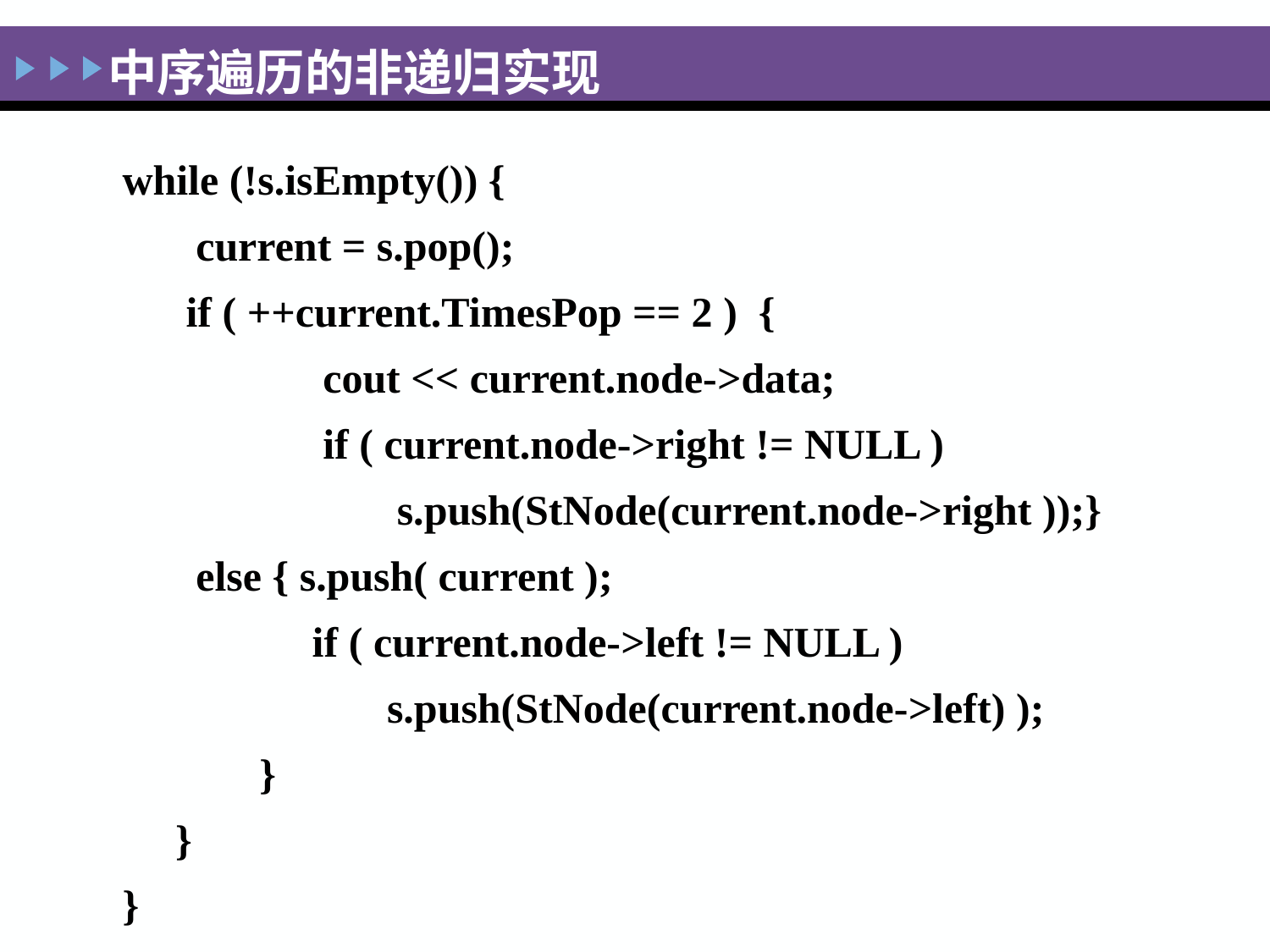

# 中序遍历的非递归实现
while (!s.isEmpty()) {
	  current = s.pop();
      if ( ++current.TimesPop == 2 )  {
		  cout << current.node->data;
		  if ( current.node->right != NULL )
              	         s.push(StNode(current.node->right ));}
	  else { s.push( current );
           	 if ( current.node->left != NULL )
                         s.push(StNode(current.node->left) );
	        }
     }
}